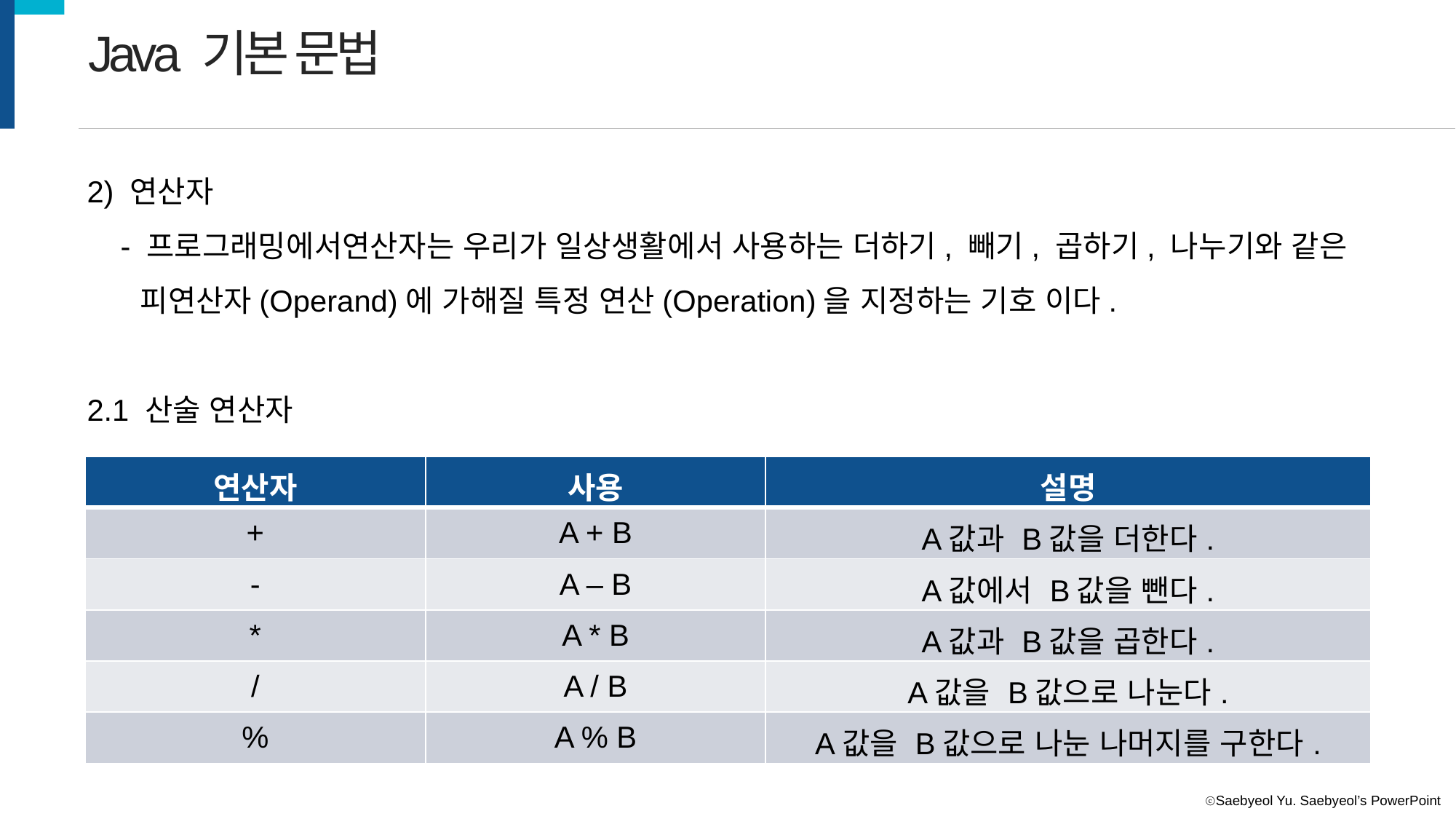

Java 기본 문법
2) 연산자
    - 프로그래밍에서연산자는 우리가 일상생활에서 사용하는 더하기, 빼기, 곱하기, 나누기와 같은 피연산자(Operand)에 가해질 특정 연산(Operation)을 지정하는 기호 이다.

2.1 산술 연산자
| 연산자 | 사용 | 설명 |
| --- | --- | --- |
| + | A + B | A값과 B값을 더한다. |
| - | A – B | A값에서 B값을 뺀다. |
| \* | A \* B | A값과 B값을 곱한다. |
| / | A / B | A값을 B값으로 나눈다. |
| % | A % B | A값을 B값으로 나눈 나머지를 구한다. |